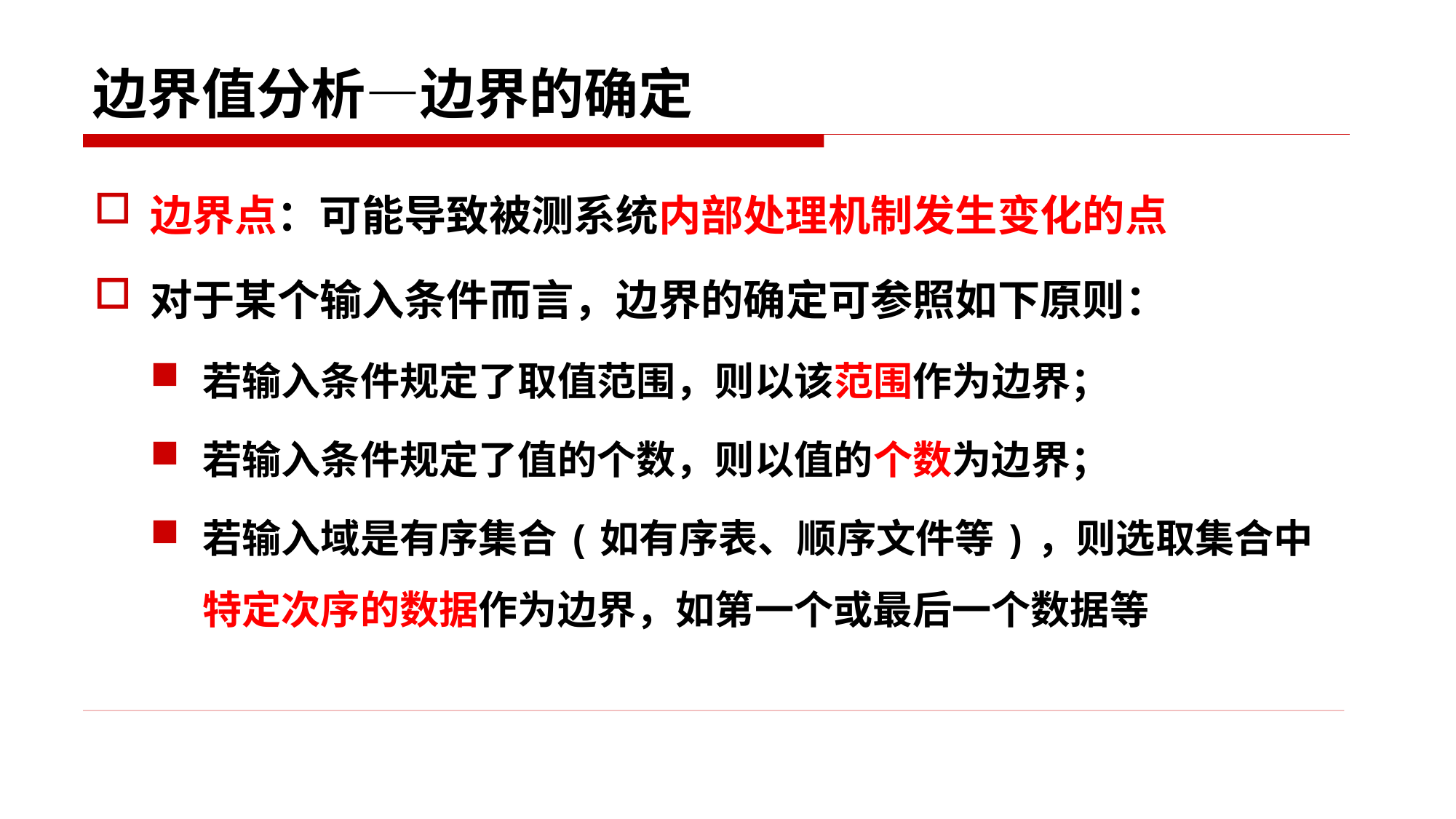

# 边界值分析—边界的确定
边界点：可能导致被测系统内部处理机制发生变化的点
对于某个输入条件而言，边界的确定可参照如下原则：
若输入条件规定了取值范围，则以该范围作为边界；
若输入条件规定了值的个数，则以值的个数为边界；
若输入域是有序集合(如有序表、顺序文件等)，则选取集合中特定次序的数据作为边界，如第一个或最后一个数据等